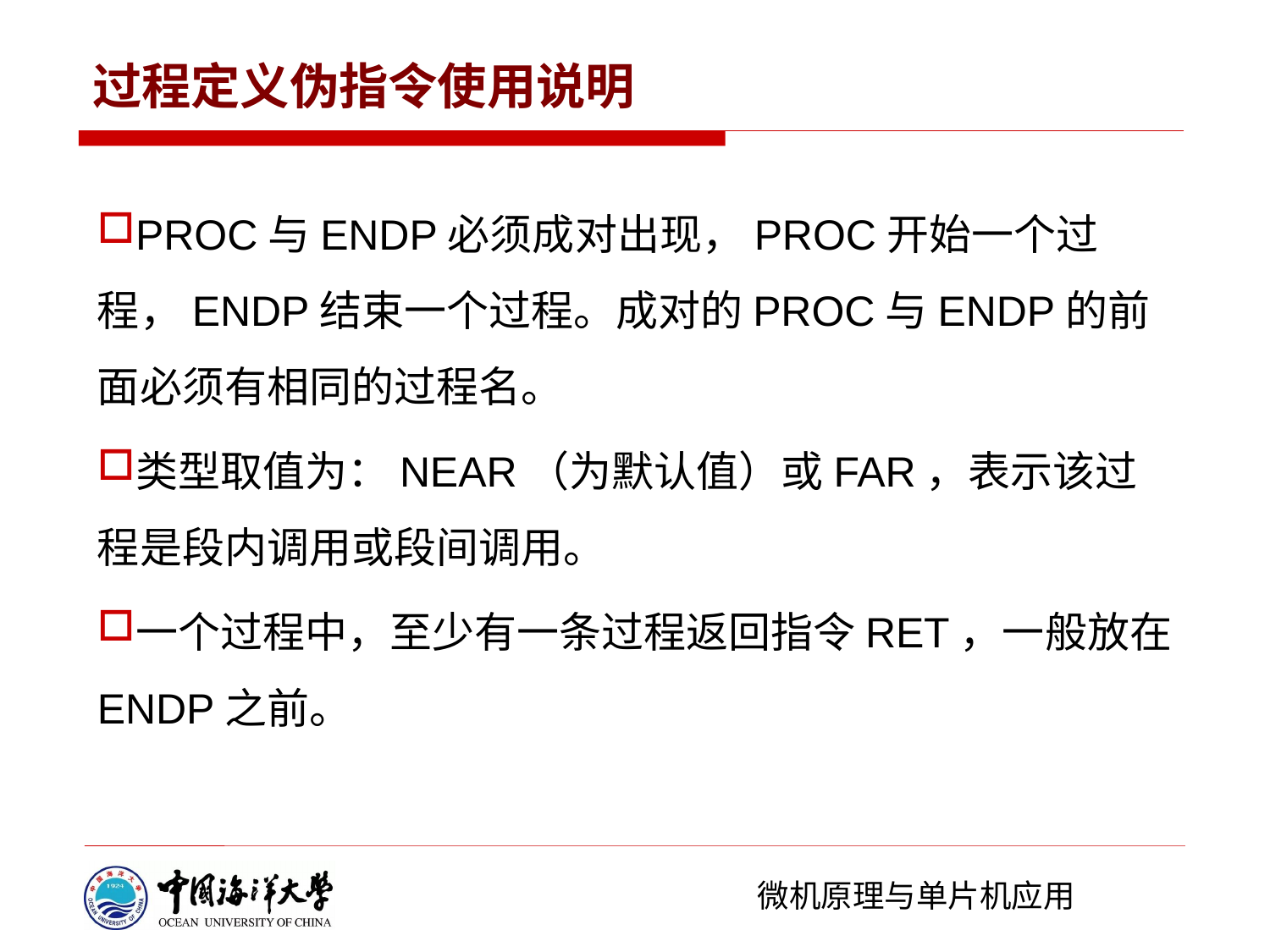

# 过程定义伪指令使用说明
PROC与ENDP必须成对出现，PROC开始一个过程，ENDP结束一个过程。成对的PROC与ENDP的前面必须有相同的过程名。
类型取值为：NEAR（为默认值）或FAR，表示该过程是段内调用或段间调用。
一个过程中，至少有一条过程返回指令RET，一般放在ENDP之前。